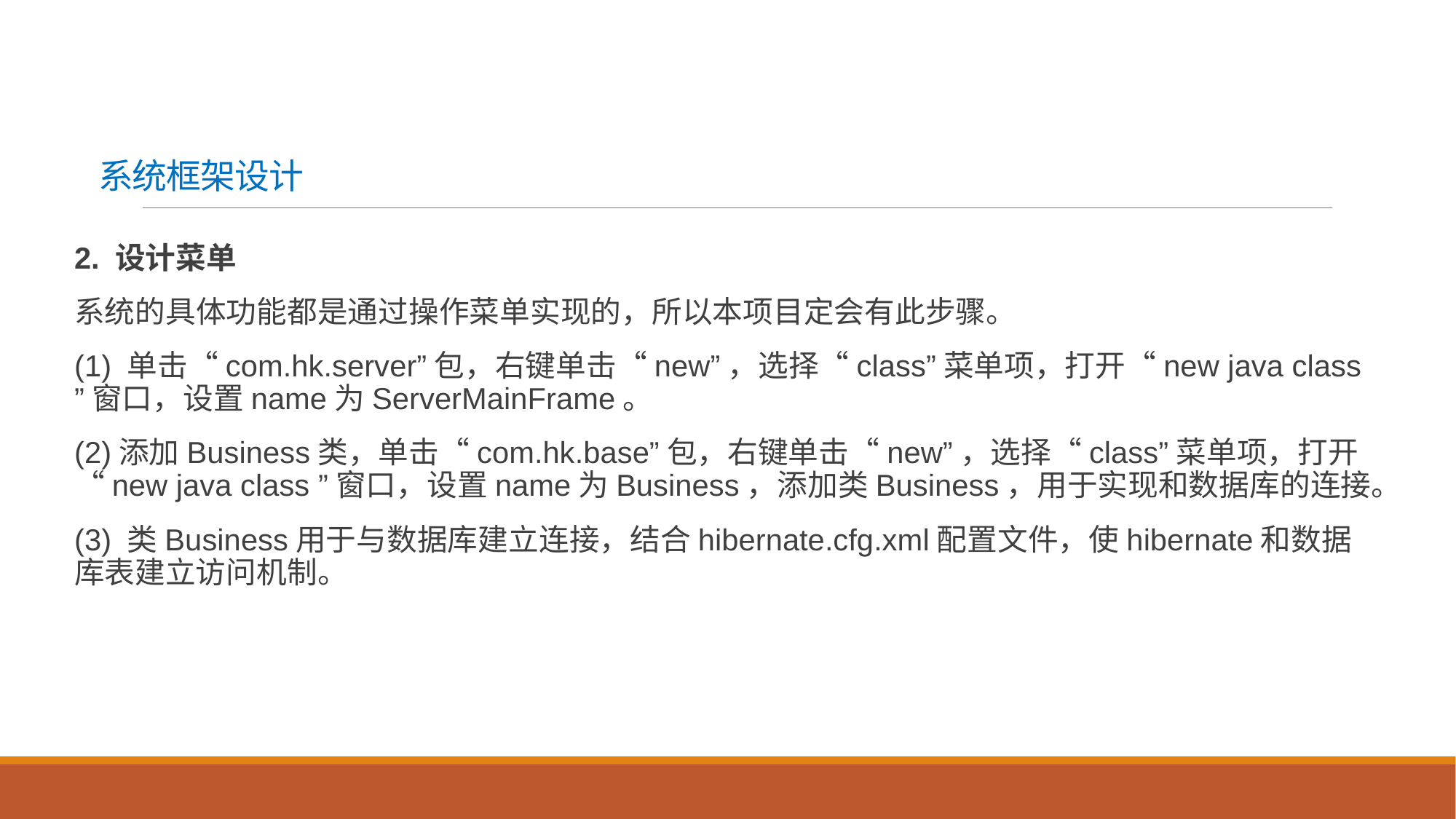

# 系统框架设计
2. 设计菜单
系统的具体功能都是通过操作菜单实现的，所以本项目定会有此步骤。
(1) 单击“com.hk.server”包，右键单击“new”，选择“class”菜单项，打开“new java class ”窗口，设置name为ServerMainFrame。
(2)添加Business类，单击“com.hk.base”包，右键单击“new”，选择“class”菜单项，打开“new java class ”窗口，设置name为Business，添加类Business，用于实现和数据库的连接。
(3) 类Business用于与数据库建立连接，结合hibernate.cfg.xml配置文件，使hibernate和数据库表建立访问机制。